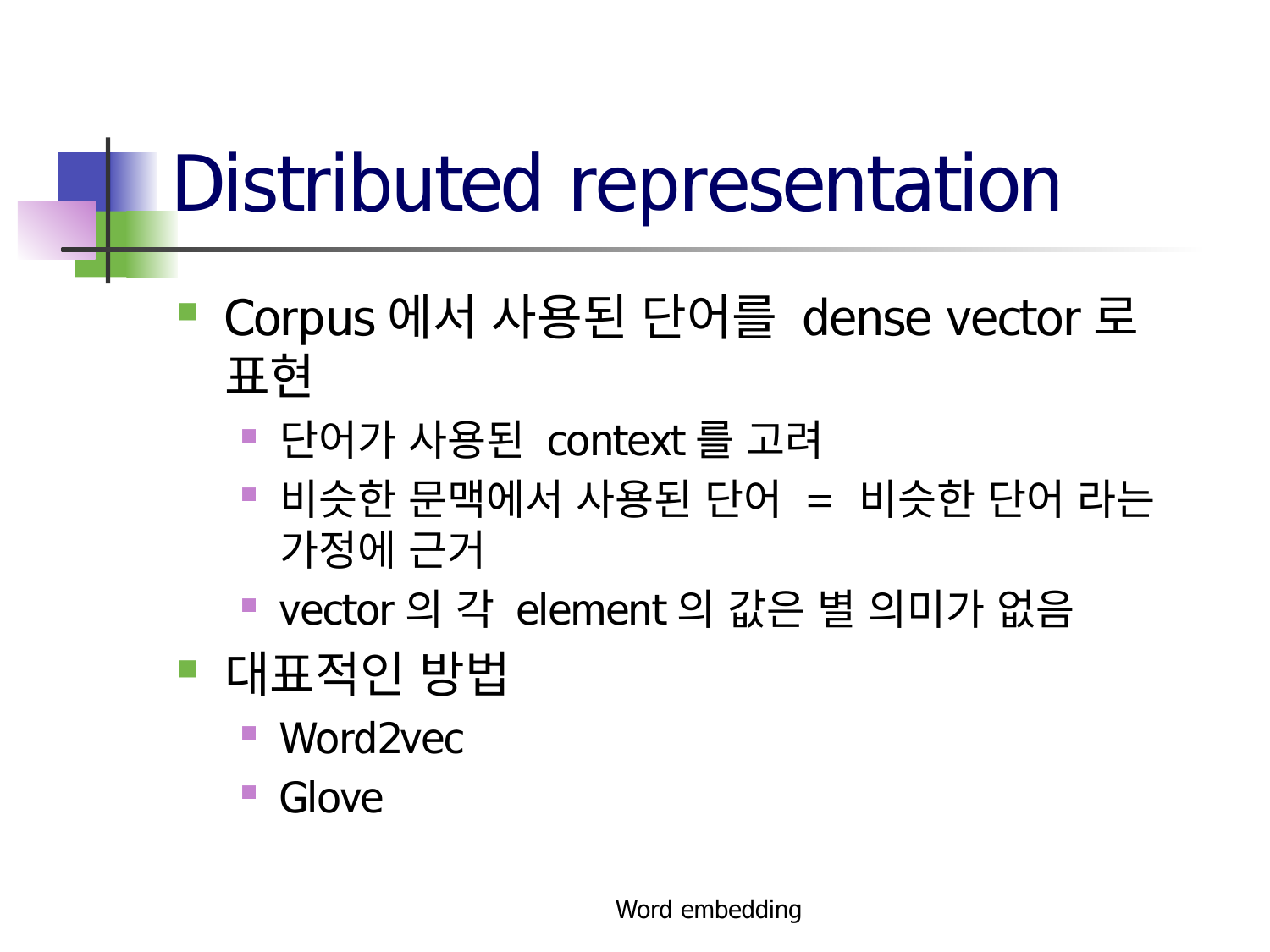

# Distributed representation
Corpus에서 사용된 단어를 dense vector로 표현
단어가 사용된 context를 고려
비슷한 문맥에서 사용된 단어 = 비슷한 단어 라는 가정에 근거
vector의 각 element의 값은 별 의미가 없음
대표적인 방법
Word2vec
Glove
Word embedding